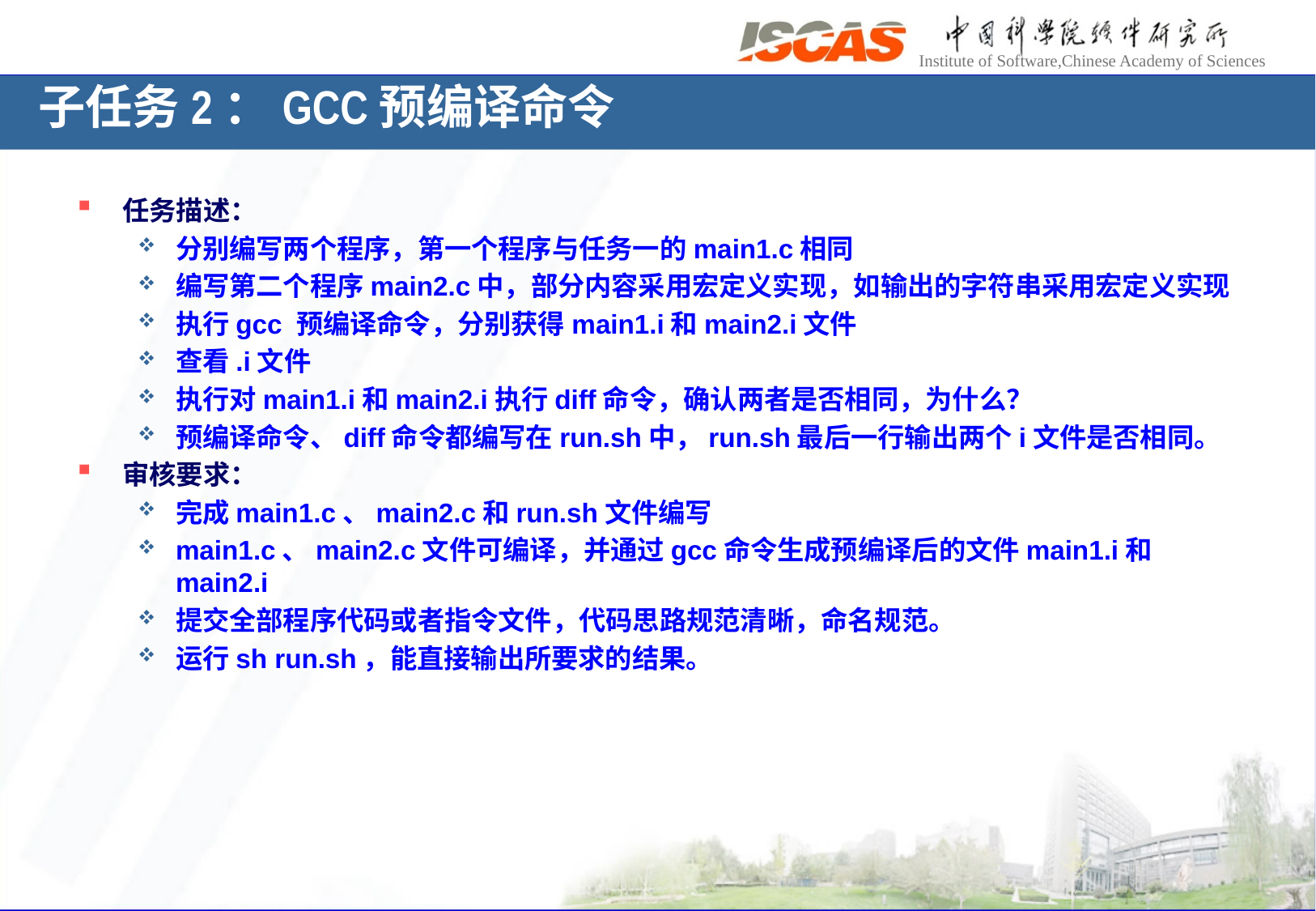

子任务2：GCC预编译命令
任务描述：
分别编写两个程序，第一个程序与任务一的main1.c相同
编写第二个程序main2.c中，部分内容采用宏定义实现，如输出的字符串采用宏定义实现
执行gcc 预编译命令，分别获得main1.i和main2.i文件
查看.i文件
执行对main1.i和main2.i执行diff命令，确认两者是否相同，为什么？
预编译命令、diff命令都编写在run.sh中，run.sh最后一行输出两个i文件是否相同。
审核要求：
完成main1.c、main2.c和run.sh文件编写
main1.c、main2.c文件可编译，并通过gcc命令生成预编译后的文件main1.i和main2.i
提交全部程序代码或者指令文件，代码思路规范清晰，命名规范。
运行sh run.sh，能直接输出所要求的结果。